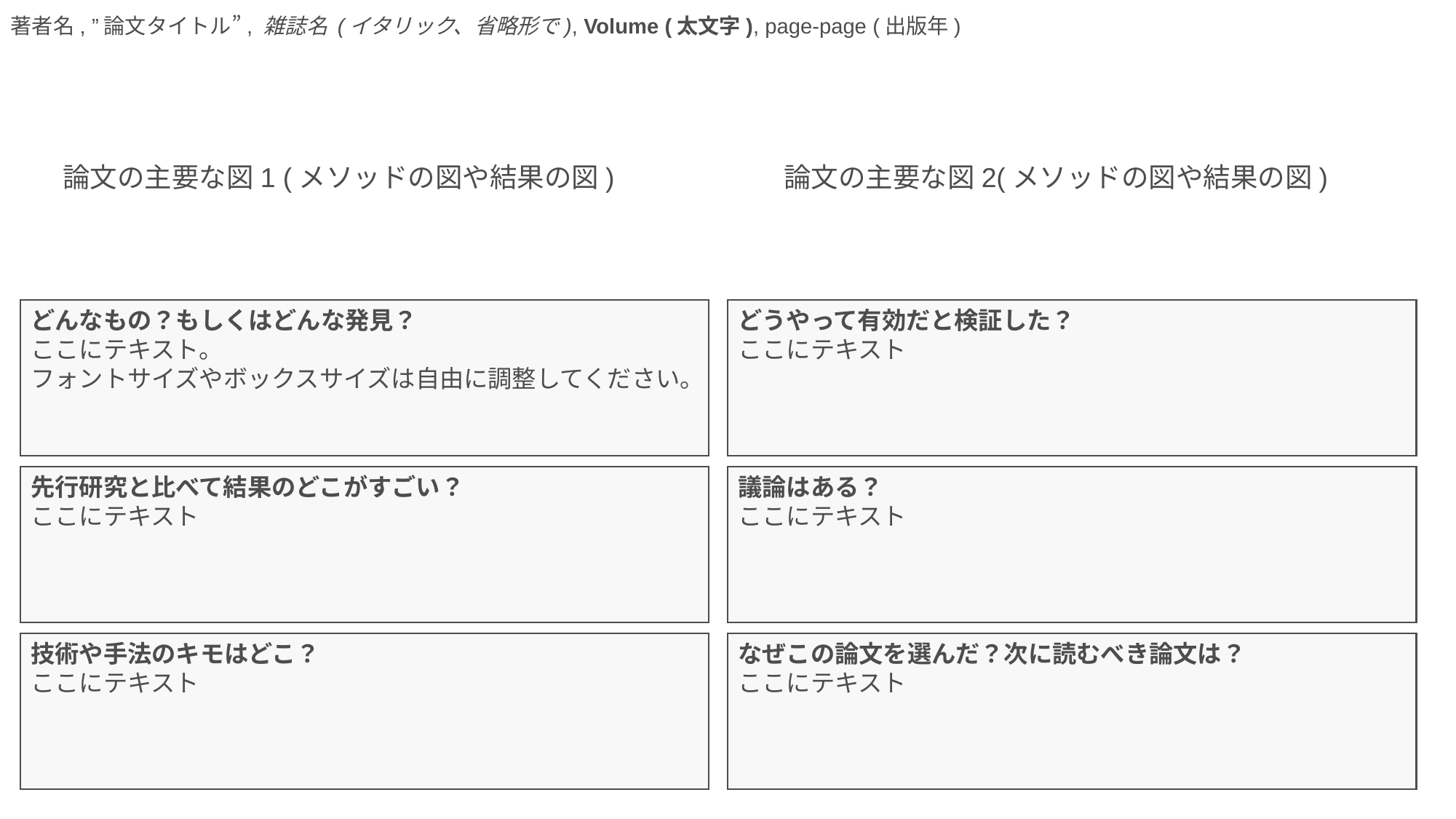

著者名, ”論文タイトル”, 雑誌名 (イタリック、省略形で), Volume (太文字), page-page (出版年)
論文の主要な図1 (メソッドの図や結果の図)
論文の主要な図2(メソッドの図や結果の図)
どんなもの？もしくはどんな発見？
ここにテキスト。
フォントサイズやボックスサイズは自由に調整してください。

どうやって有効だと検証した？
ここにテキスト

先行研究と比べて結果のどこがすごい？
ここにテキスト

議論はある？
ここにテキスト

技術や手法のキモはどこ？
ここにテキスト

なぜこの論文を選んだ？次に読むべき論文は？
ここにテキスト